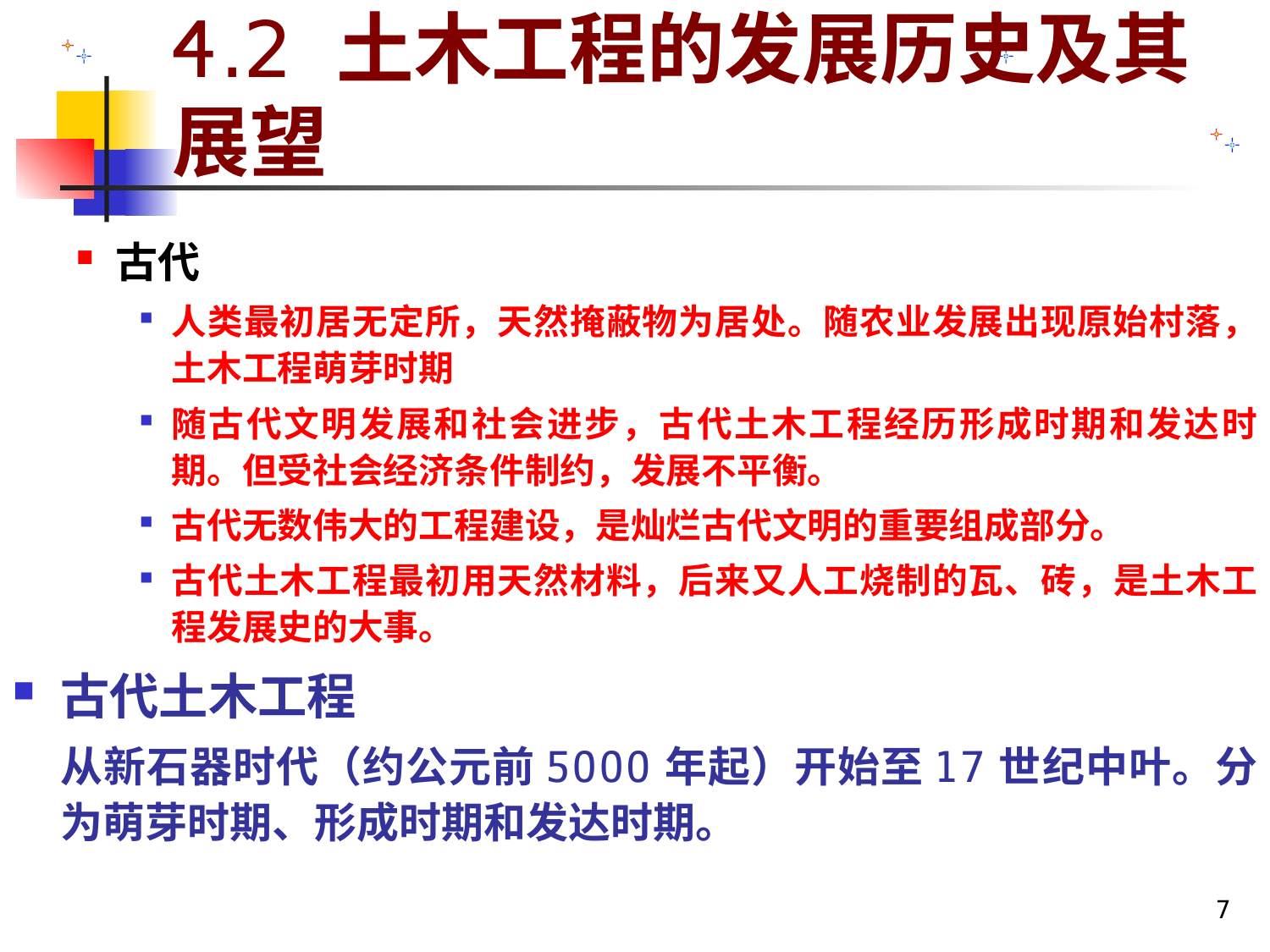

# 4.2 土木工程的发展历史及其展望
古代
人类最初居无定所，天然掩蔽物为居处。随农业发展出现原始村落，土木工程萌芽时期
随古代文明发展和社会进步，古代土木工程经历形成时期和发达时期。但受社会经济条件制约，发展不平衡。
古代无数伟大的工程建设，是灿烂古代文明的重要组成部分。
古代土木工程最初用天然材料，后来又人工烧制的瓦、砖，是土木工程发展史的大事。
古代土木工程
从新石器时代（约公元前5000年起）开始至17世纪中叶。分为萌芽时期、形成时期和发达时期。
7